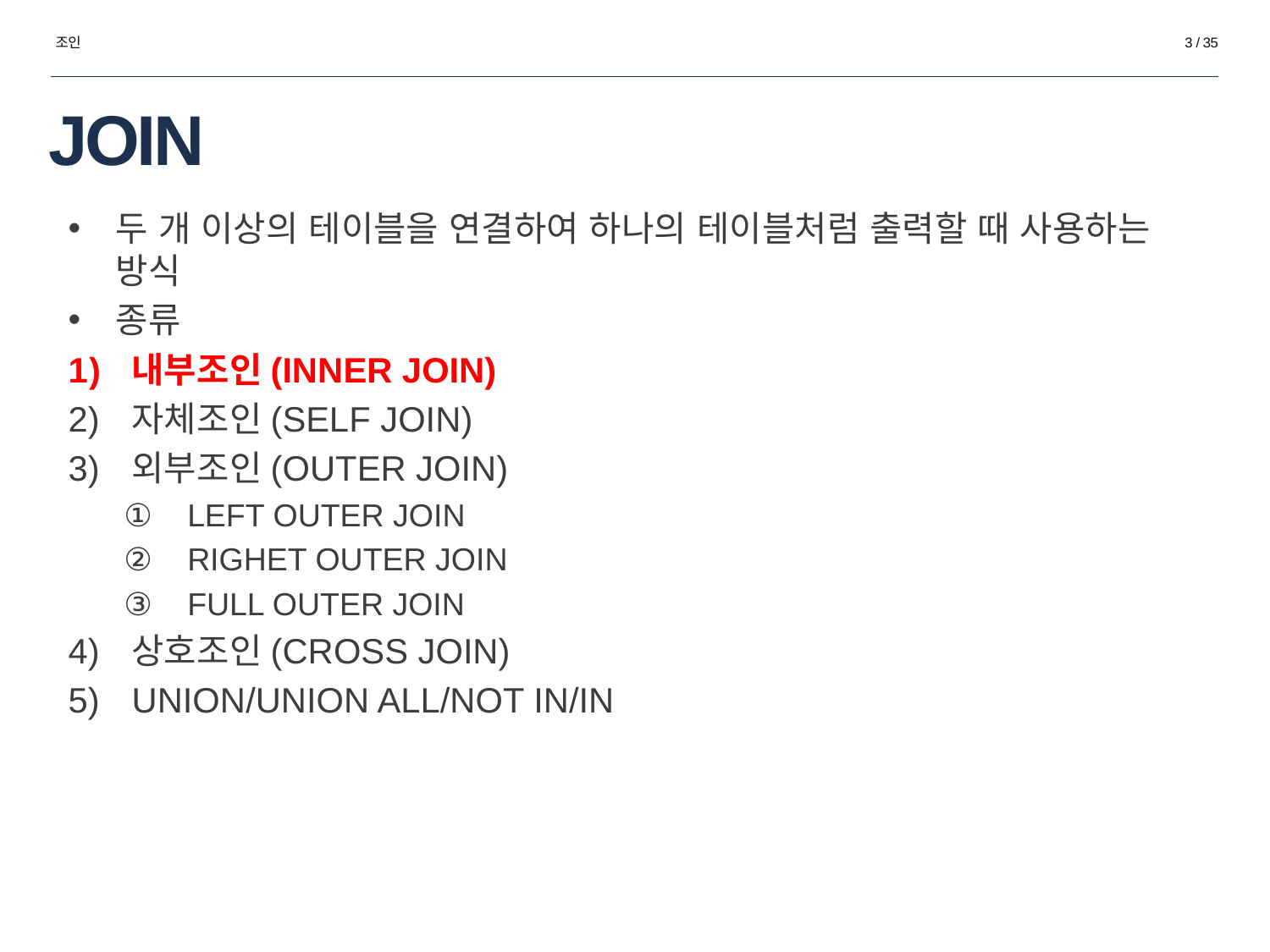

조인
3 / 35
# JOIN
두 개 이상의 테이블을 연결하여 하나의 테이블처럼 출력할 때 사용하는 방식
종류
내부조인(INNER JOIN)
자체조인(SELF JOIN)
외부조인(OUTER JOIN)
LEFT OUTER JOIN
RIGHET OUTER JOIN
FULL OUTER JOIN
상호조인(CROSS JOIN)
UNION/UNION ALL/NOT IN/IN